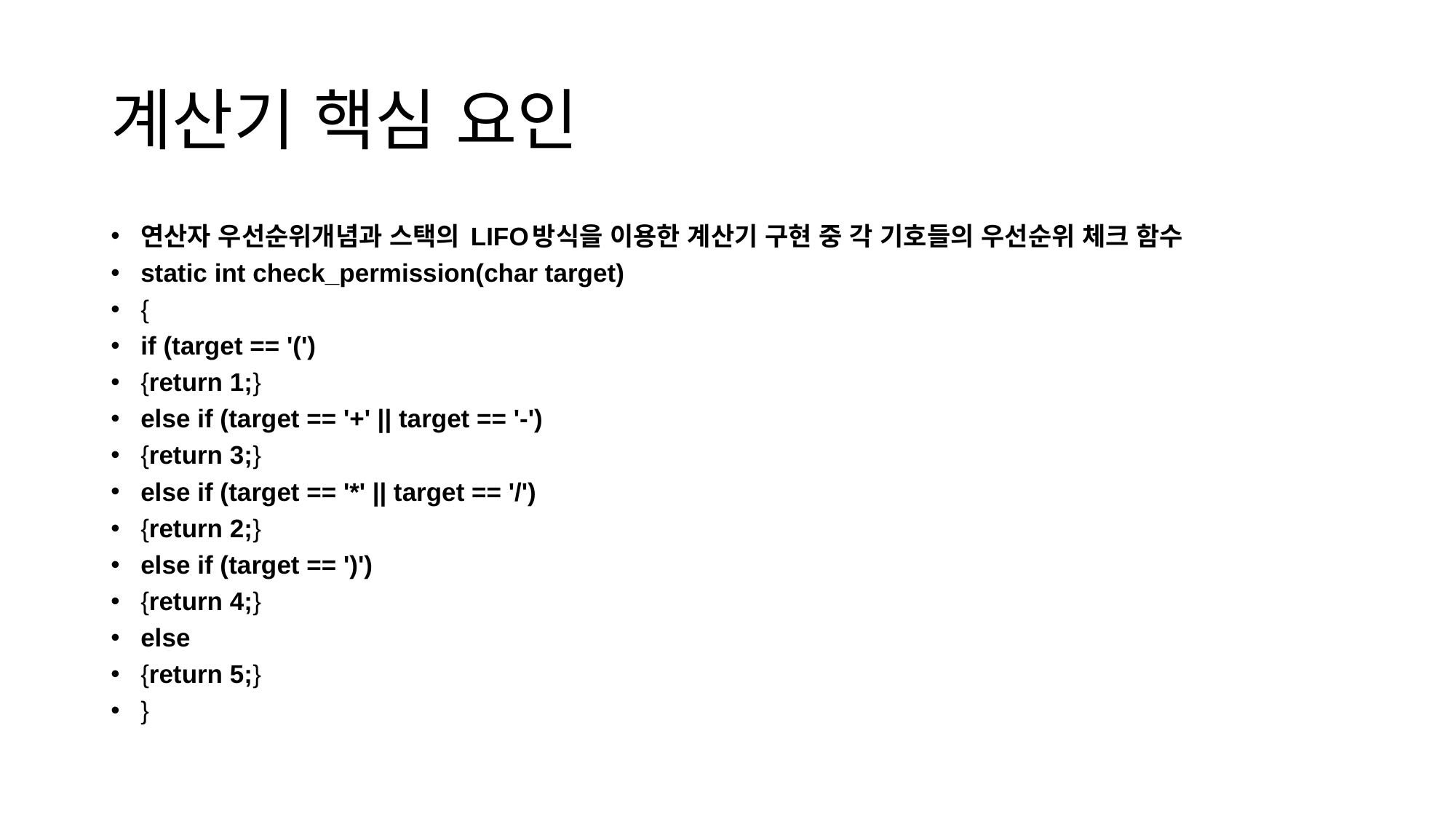

# 계산기 핵심 요인
연산자 우선순위개념과 스택의 LIFO방식을 이용한 계산기 구현 중 각 기호들의 우선순위 체크 함수
static int check_permission(char target)
{
if (target == '(')
{return 1;}
else if (target == '+' || target == '-')
{return 3;}
else if (target == '*' || target == '/')
{return 2;}
else if (target == ')')
{return 4;}
else
{return 5;}
}